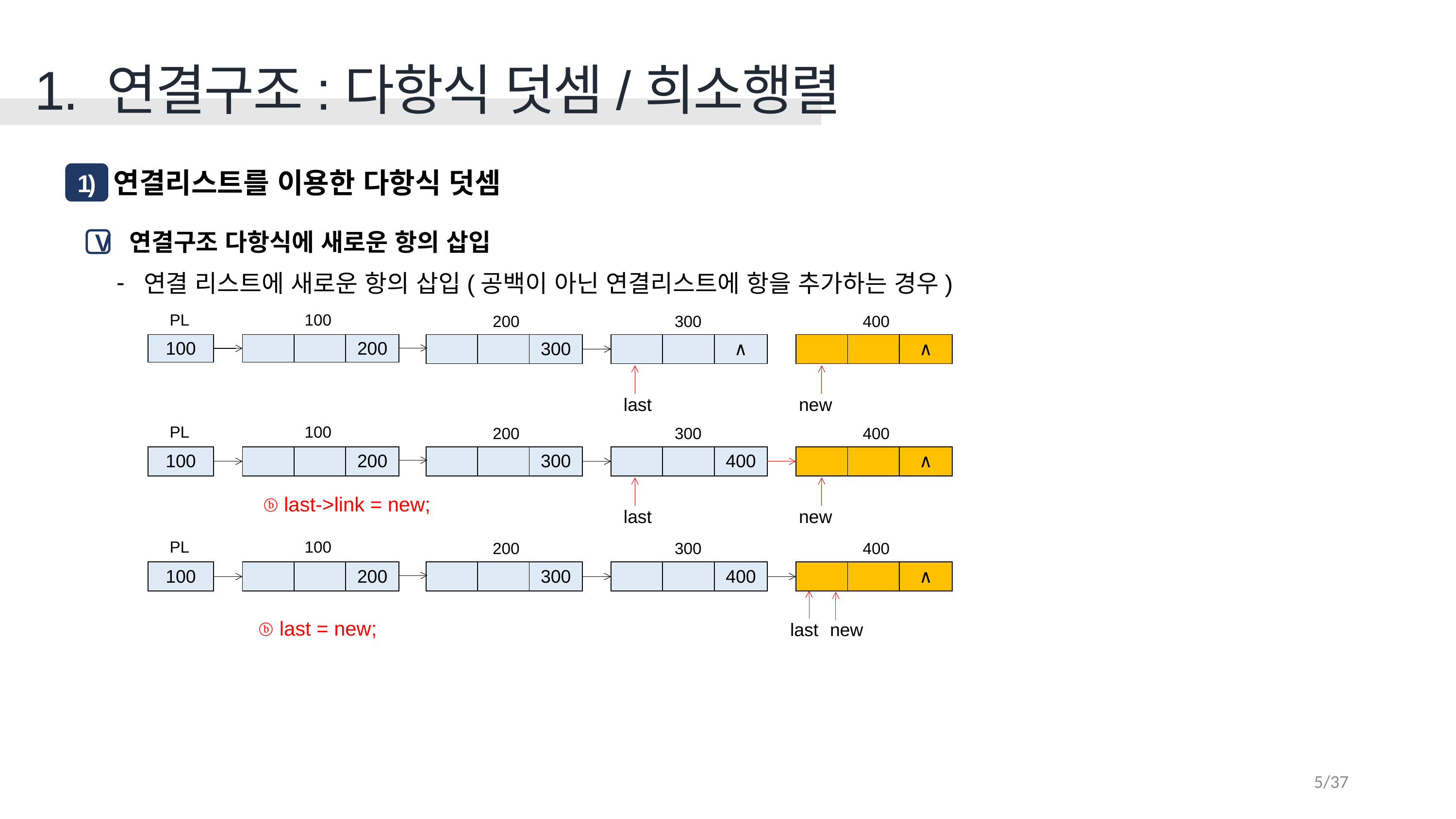

1. 연결구조:다항식 덧셈/희소행렬

연결리스트를 이용한 다항식 덧셈
1)
 연결구조 다항식에 새로운 항의 삽입

연결 리스트에 새로운 항의 삽입(공백이 아닌 연결리스트에 항을 추가하는 경우)

V
PL
100
200
300
400
| 100 |
| --- |
|  |  | 200 |
| --- | --- | --- |
|  |  | 300 |
| --- | --- | --- |
|  |  | ∧ |
| --- | --- | --- |
|  |  | ∧ |
| --- | --- | --- |
last
new
PL
100
200
300
400
| 100 |
| --- |
|  |  | 200 |
| --- | --- | --- |
|  |  | 300 |
| --- | --- | --- |
|  |  | 400 |
| --- | --- | --- |
|  |  | ∧ |
| --- | --- | --- |
ⓑ last->link = new;
last
new
PL
100
200
300
400
| 100 |
| --- |
|  |  | 200 |
| --- | --- | --- |
|  |  | 300 |
| --- | --- | --- |
|  |  | 400 |
| --- | --- | --- |
|  |  | ∧ |
| --- | --- | --- |
ⓑ last = new;
new
last
5/37